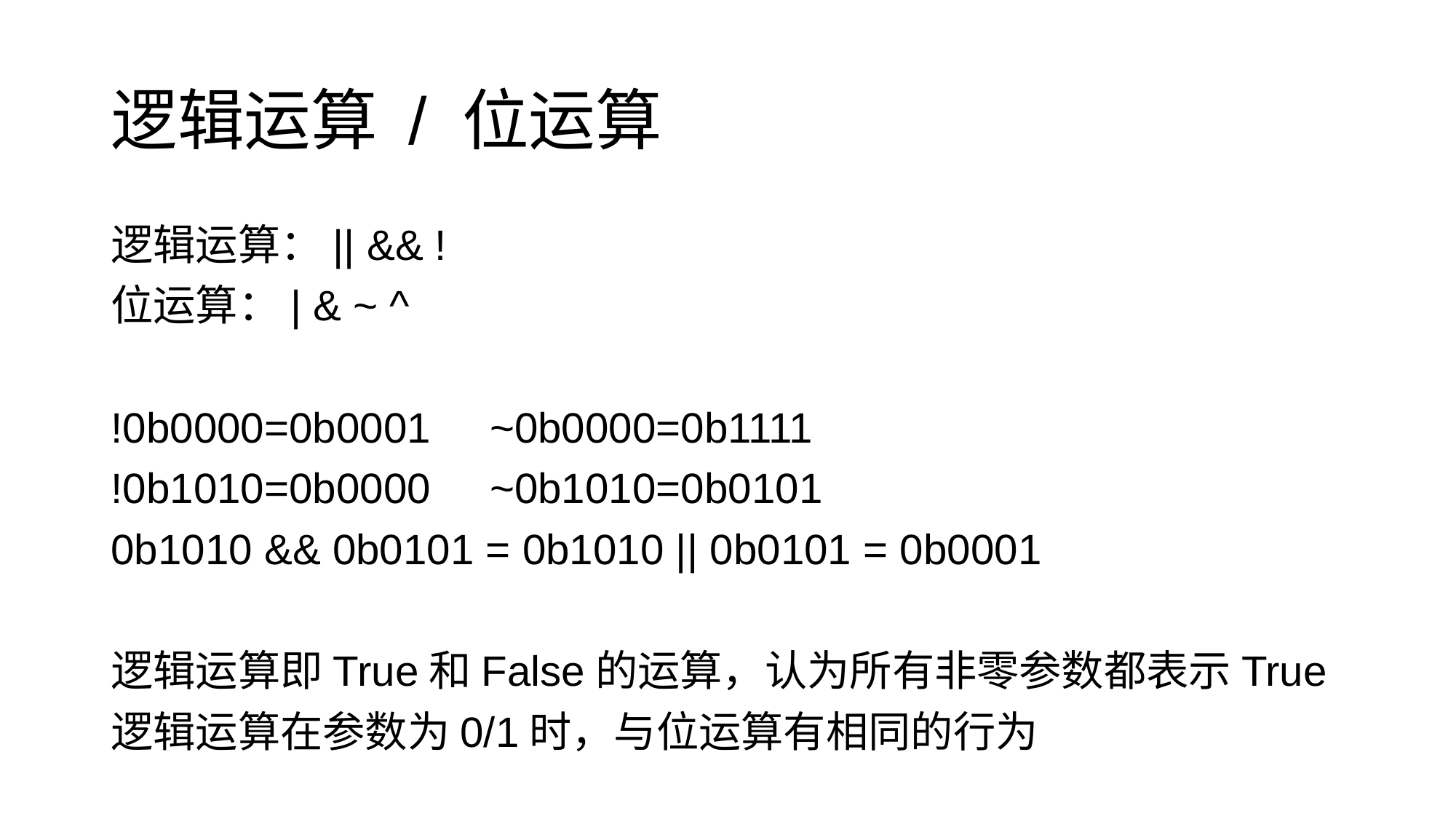

# 逻辑运算 / 位运算
逻辑运算：|| && !
位运算：| & ~ ^

!0b0000=0b0001     ~0b0000=0b1111
!0b1010=0b0000     ~0b1010=0b0101
0b1010 && 0b0101 = 0b1010 || 0b0101 = 0b0001

逻辑运算即True和False的运算，认为所有非零参数都表示True
逻辑运算在参数为0/1时，与位运算有相同的行为